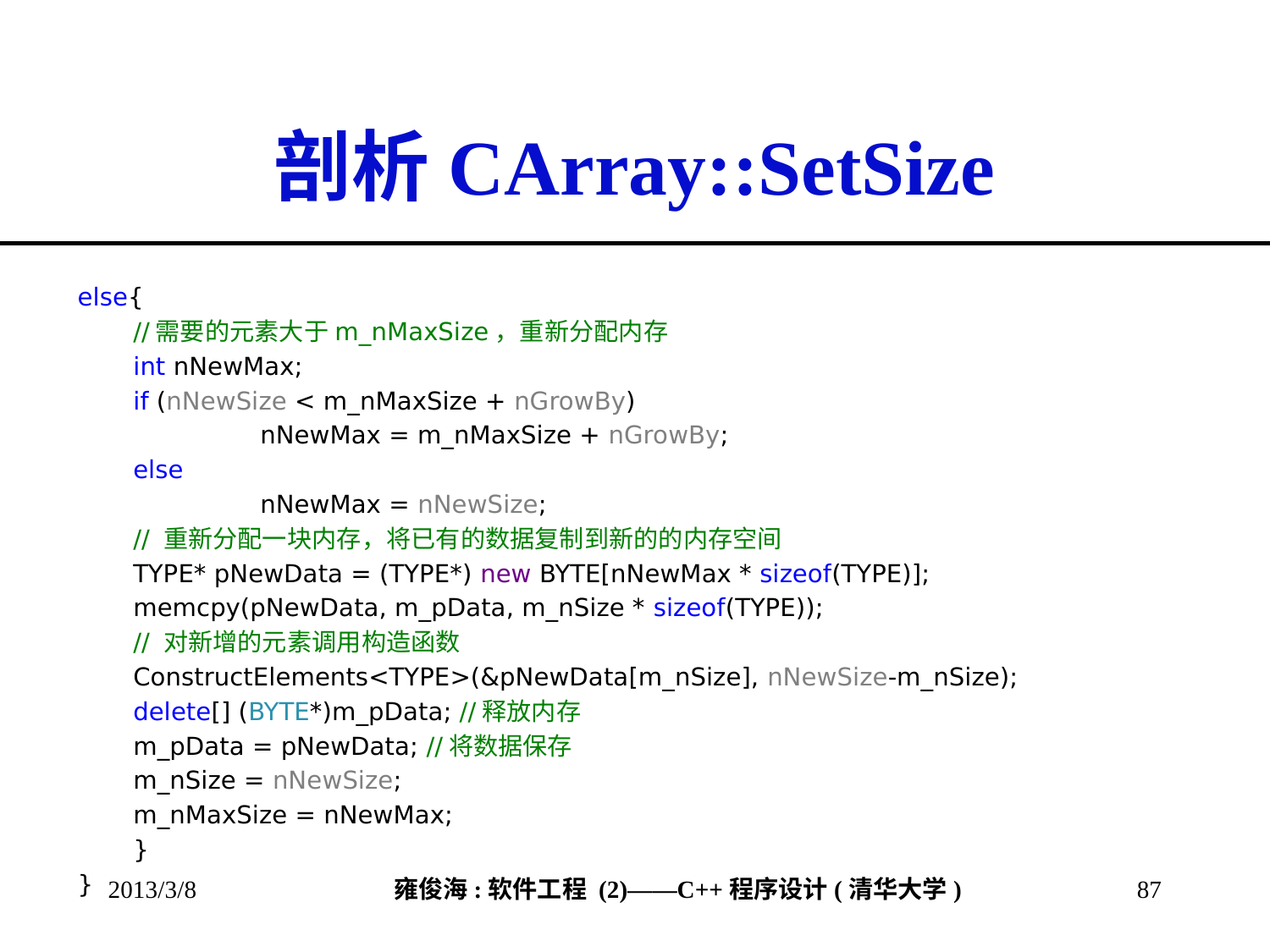

# 剖析CArray::SetSize
else{
//需要的元素大于m_nMaxSize，重新分配内存
int nNewMax;
if (nNewSize < m_nMaxSize + nGrowBy)
	nNewMax = m_nMaxSize + nGrowBy;
else
	nNewMax = nNewSize;
// 重新分配一块内存，将已有的数据复制到新的的内存空间
TYPE* pNewData = (TYPE*) new BYTE[nNewMax * sizeof(TYPE)];
memcpy(pNewData, m_pData, m_nSize * sizeof(TYPE));
// 对新增的元素调用构造函数
ConstructElements<TYPE>(&pNewData[m_nSize], nNewSize-m_nSize);
delete[] (BYTE*)m_pData; //释放内存
m_pData = pNewData; //将数据保存
m_nSize = nNewSize;
m_nMaxSize = nNewMax;
}
}
2013/3/8
87